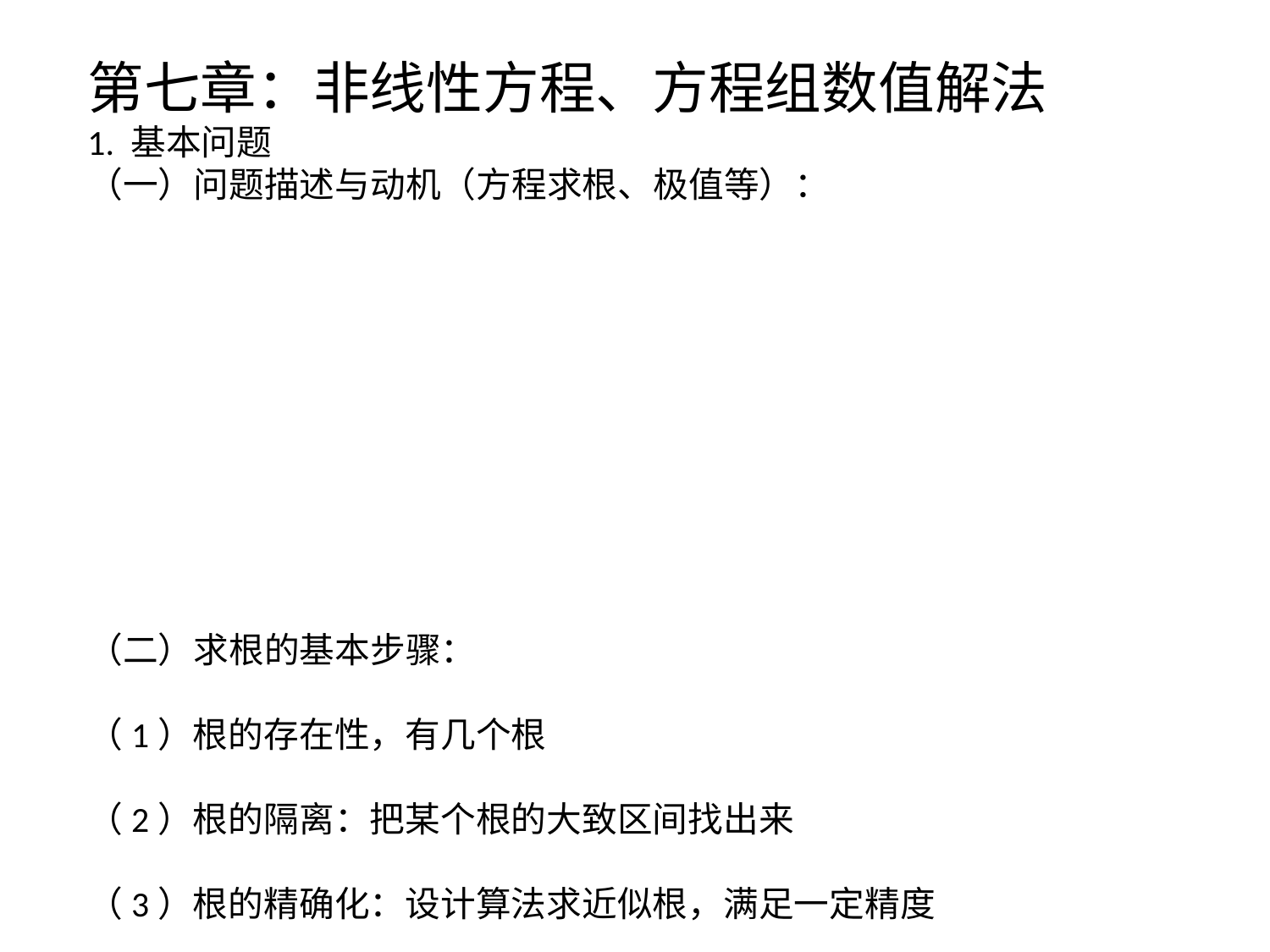

第七章：非线性方程、方程组数值解法
1. 基本问题
（一）问题描述与动机（方程求根、极值等）：

（二）求根的基本步骤：

（1）根的存在性，有几个根

（2）根的隔离：把某个根的大致区间找出来

（3）根的精确化：设计算法求近似根，满足一定精度